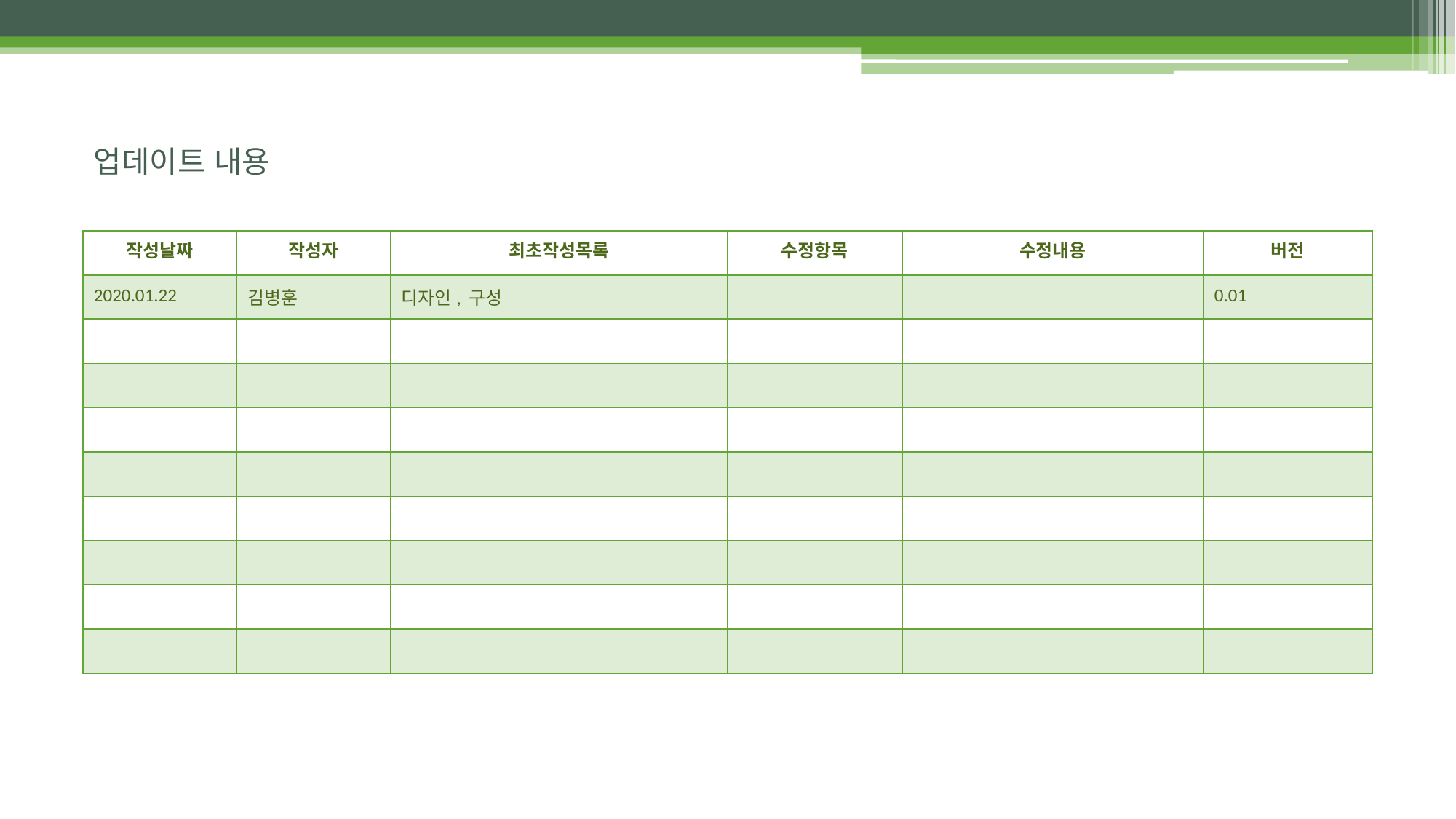

# 업데이트 내용
| 작성날짜 | 작성자 | 최초작성목록 | 수정항목 | 수정내용 | 버전 |
| --- | --- | --- | --- | --- | --- |
| 2020.01.22 | 김병훈 | 디자인, 구성 |  |  | 0.01 |
|  |  |  |  |  |  |
|  |  |  |  |  |  |
|  |  |  |  |  |  |
|  |  |  |  |  |  |
|  |  |  |  |  |  |
|  |  |  |  |  |  |
|  |  |  |  |  |  |
|  |  |  |  |  |  |